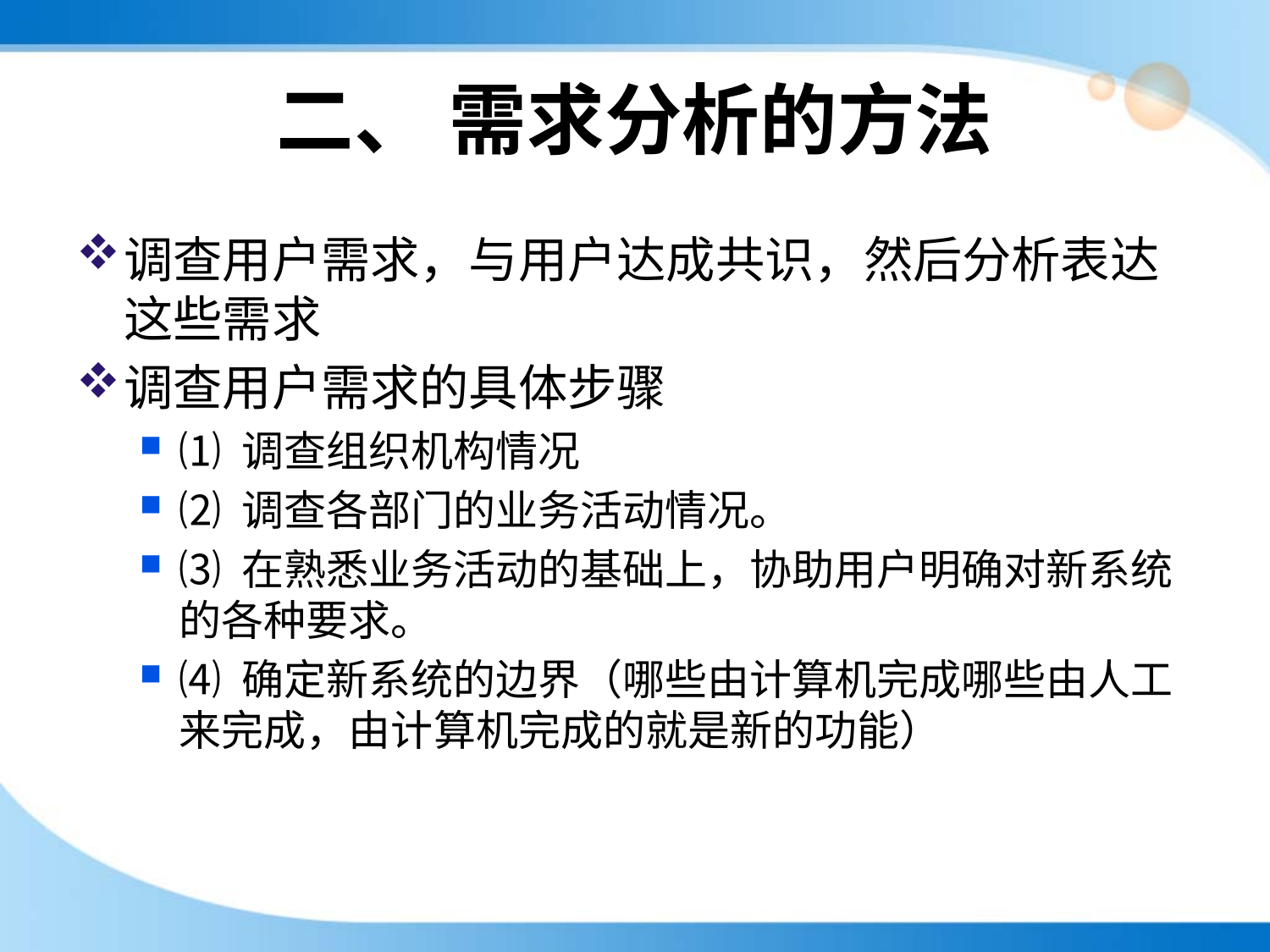

# 二、 需求分析的方法
调查用户需求，与用户达成共识，然后分析表达这些需求
调查用户需求的具体步骤
⑴ 调查组织机构情况
⑵ 调查各部门的业务活动情况。
⑶ 在熟悉业务活动的基础上，协助用户明确对新系统的各种要求。
⑷ 确定新系统的边界（哪些由计算机完成哪些由人工来完成，由计算机完成的就是新的功能）